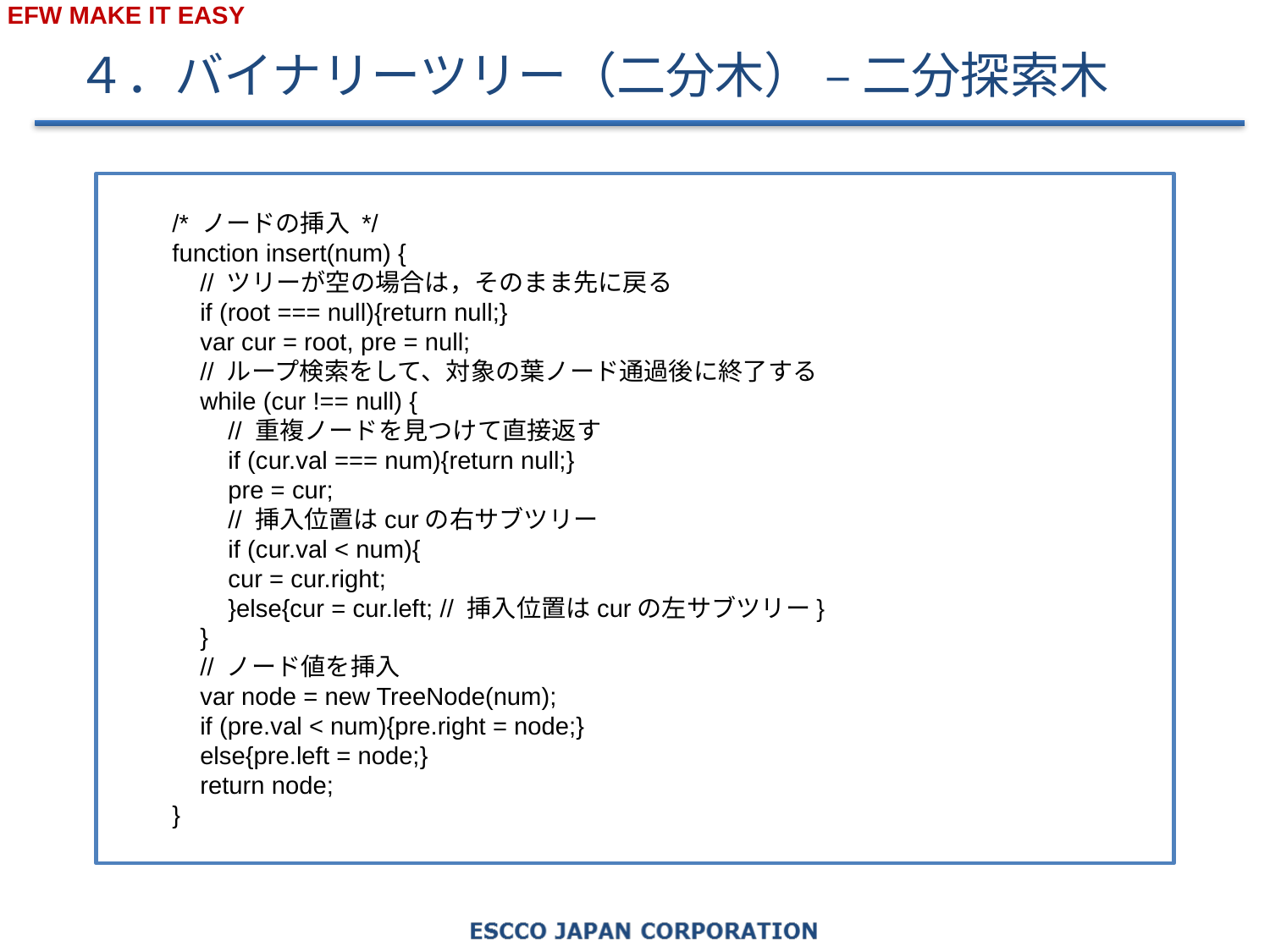

# ４．バイナリーツリー（二分木） – 二分探索木
/* ノードの挿入 */
function insert(num) {
    // ツリーが空の場合は，そのまま先に戻る
    if (root === null){return null;}
    var cur = root, pre = null;
    // ループ検索をして、対象の葉ノード通過後に終了する
    while (cur !== null) {
        // 重複ノードを見つけて直接返す
        if (cur.val === num){return null;}
        pre = cur;
        // 挿入位置はcurの右サブツリー
        if (cur.val < num){
        cur = cur.right;
        }else{cur = cur.left; // 挿入位置はcurの左サブツリー}
    }
    // ノード値を挿入
    var node = new TreeNode(num);
    if (pre.val < num){pre.right = node;}
    else{pre.left = node;}
    return node;
}